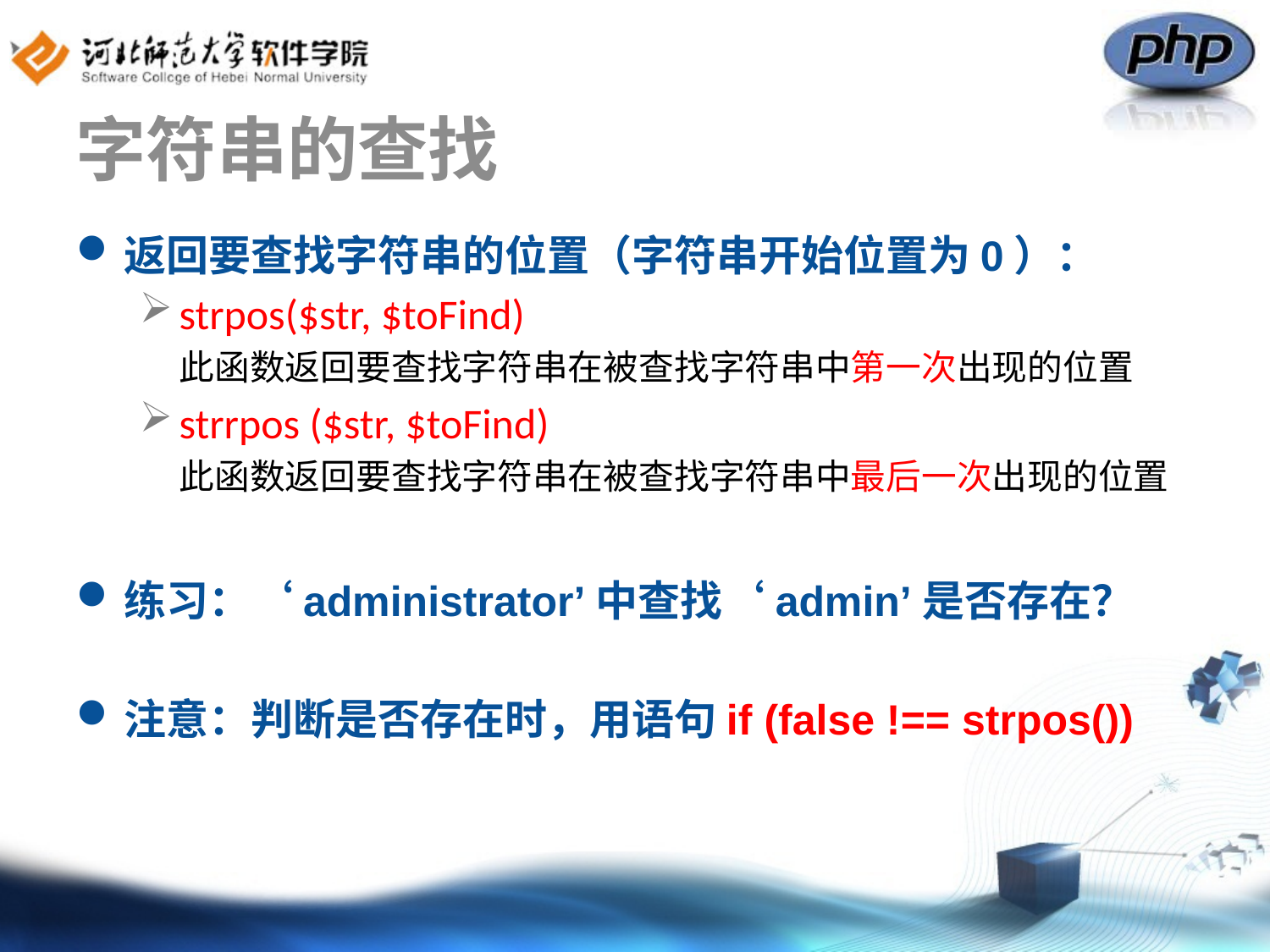

# 字符串的查找
返回要查找字符串的位置（字符串开始位置为0）：
strpos($str, $toFind)
	此函数返回要查找字符串在被查找字符串中第一次出现的位置
strrpos ($str, $toFind)
	此函数返回要查找字符串在被查找字符串中最后一次出现的位置

练习：‘administrator’中查找‘admin’是否存在？

注意：判断是否存在时，用语句if (false !== strpos())